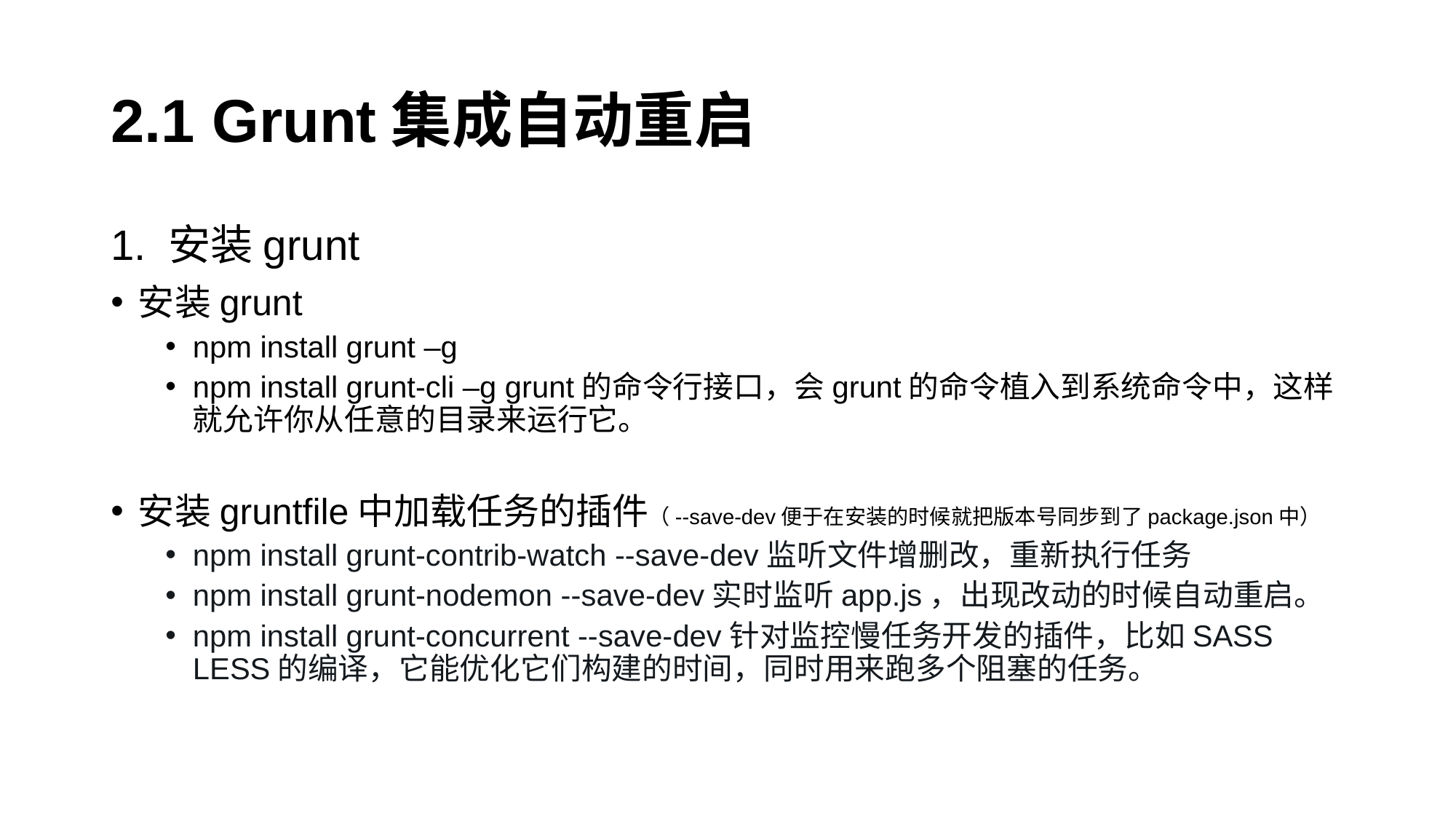

# 2.1 Grunt集成自动重启
1. 安装grunt
安装grunt
npm install grunt –g
npm install grunt-cli –g grunt的命令行接口，会grunt的命令植入到系统命令中，这样就允许你从任意的目录来运行它。

安装gruntfile中加载任务的插件（--save-dev便于在安装的时候就把版本号同步到了package.json中）
npm install grunt-contrib-watch --save-dev监听文件增删改，重新执行任务
npm install grunt-nodemon --save-dev实时监听app.js，出现改动的时候自动重启。
npm install grunt-concurrent --save-dev针对监控慢任务开发的插件，比如SASS LESS的编译，它能优化它们构建的时间，同时用来跑多个阻塞的任务。